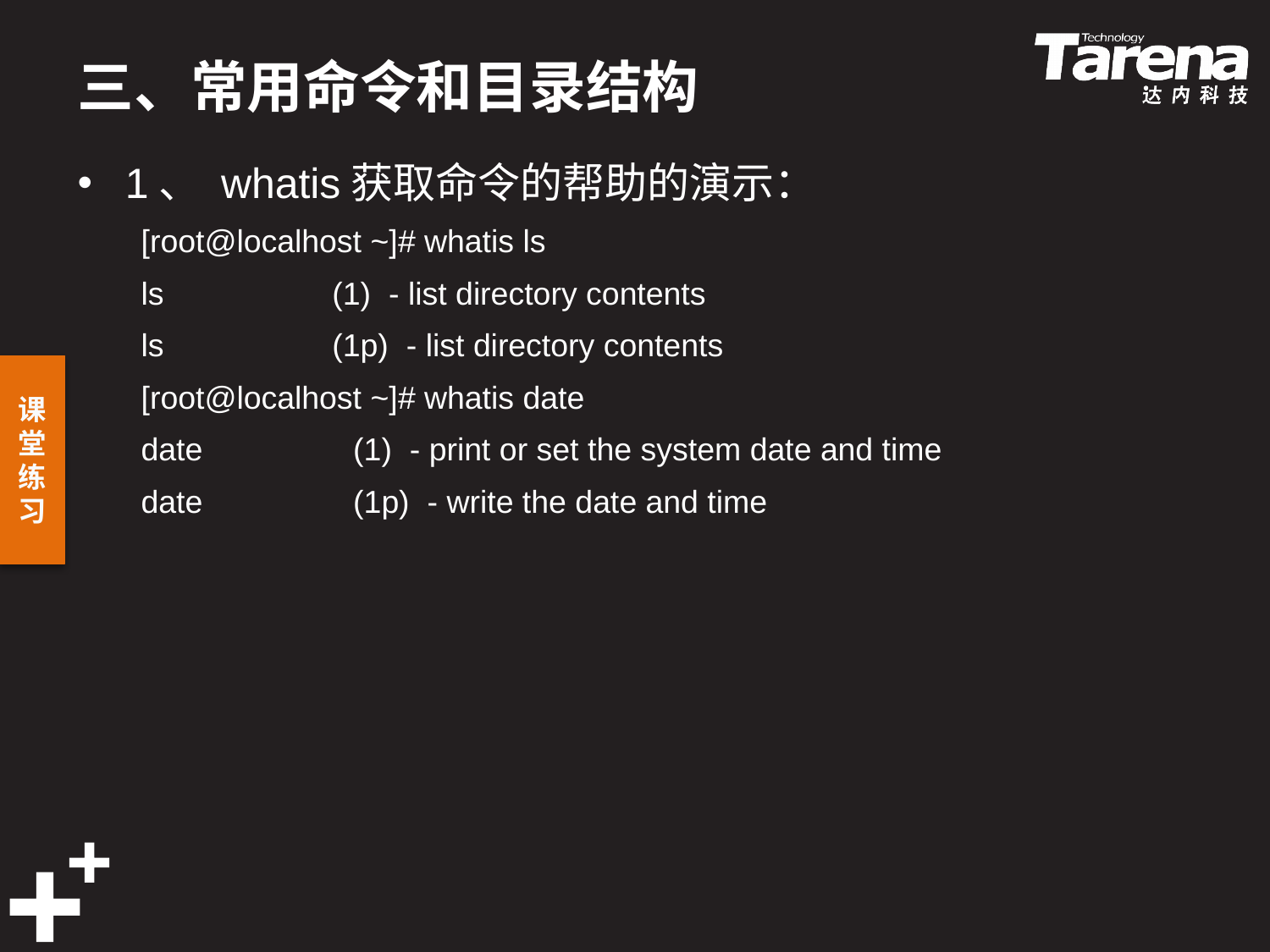

# 三、常用命令和目录结构
1、 whatis获取命令的帮助的演示：
[root@localhost ~]# whatis ls
ls                   (1)  - list directory contents
ls                   (1p)  - list directory contents
[root@localhost ~]# whatis date
date                 (1)  - print or set the system date and time
date                 (1p)  - write the date and time